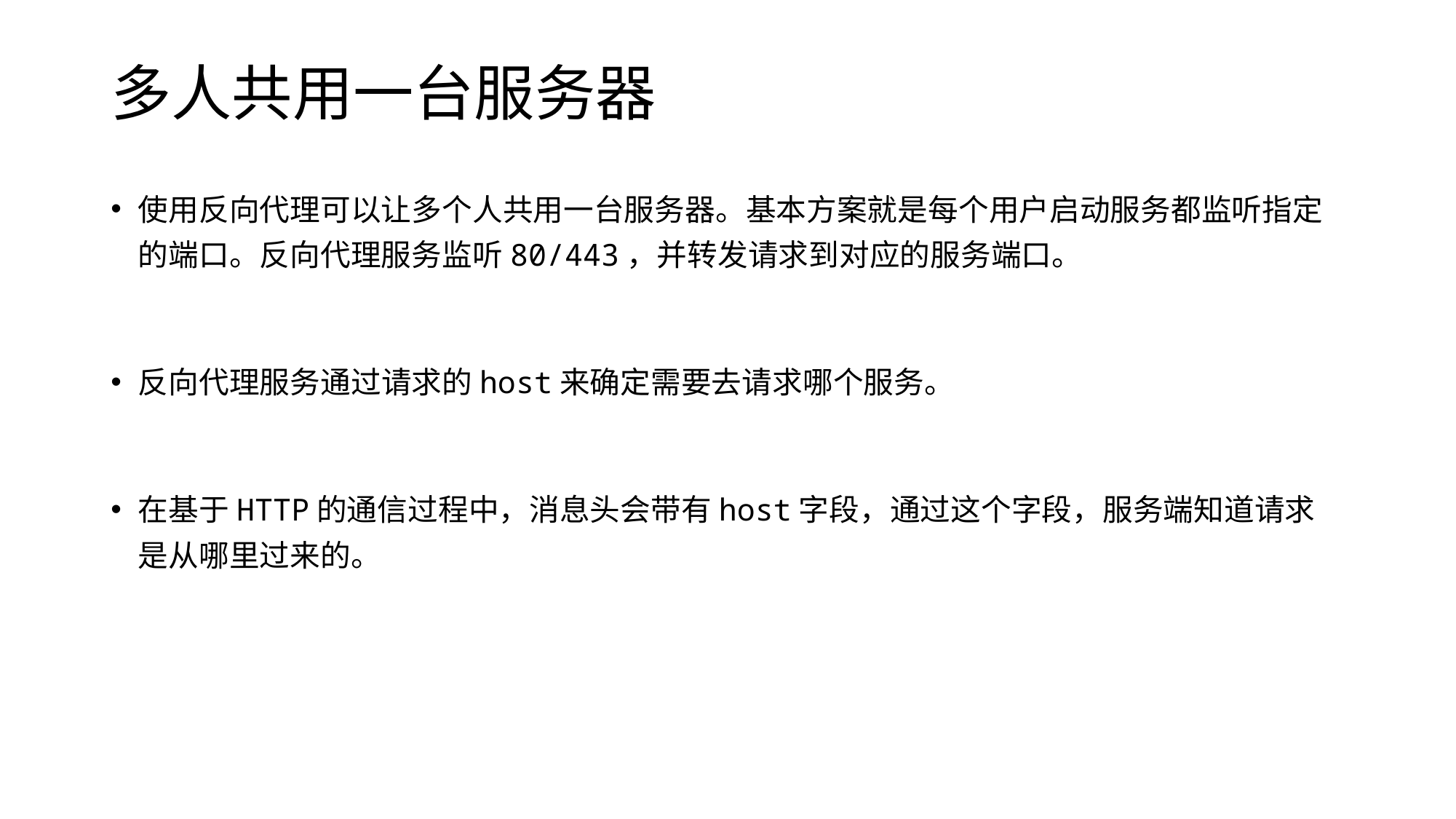

# 多人共用一台服务器
使用反向代理可以让多个人共用一台服务器。基本方案就是每个用户启动服务都监听指定的端口。反向代理服务监听80/443，并转发请求到对应的服务端口。

反向代理服务通过请求的host来确定需要去请求哪个服务。

在基于HTTP的通信过程中，消息头会带有host字段，通过这个字段，服务端知道请求是从哪里过来的。